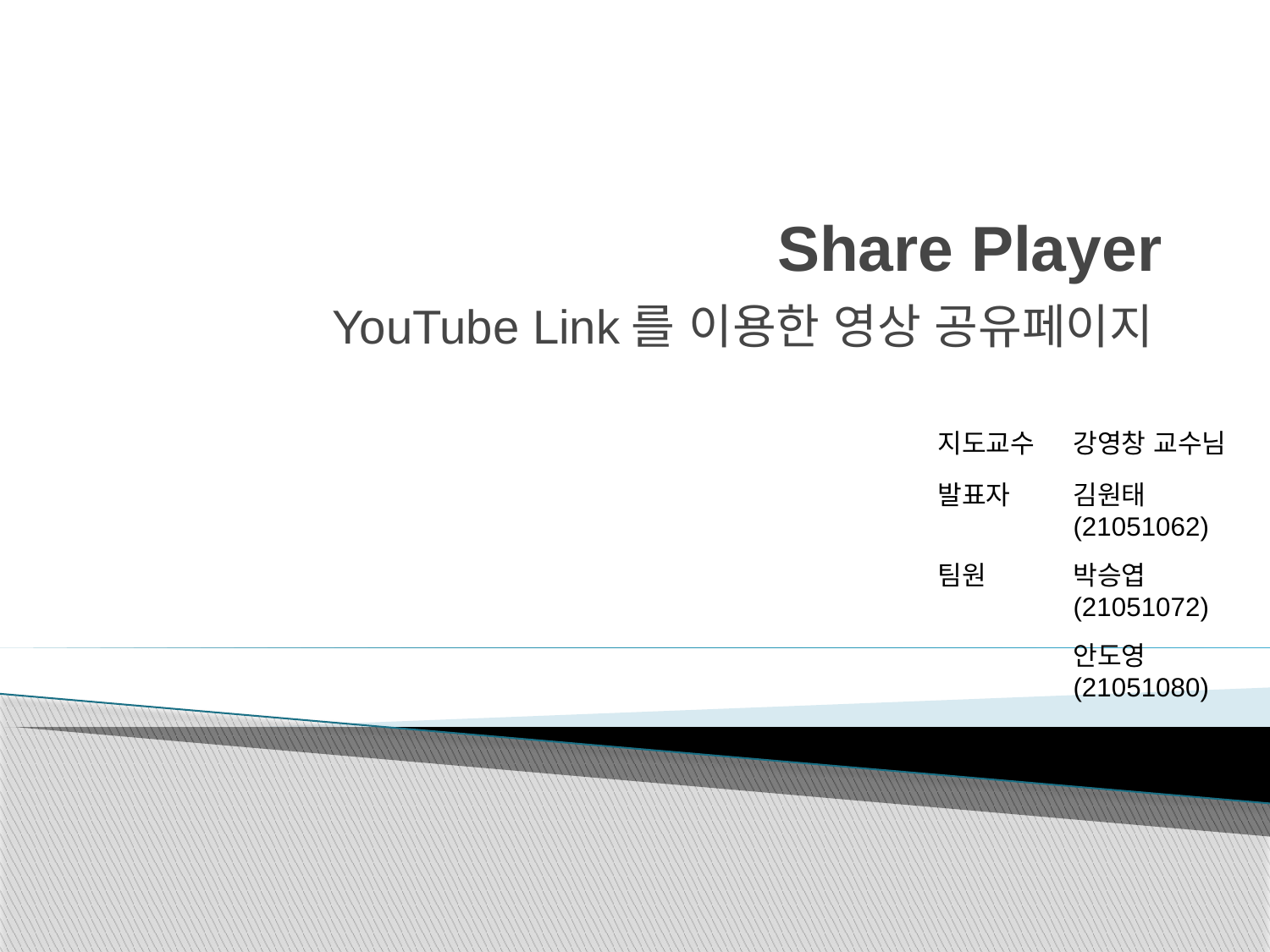

# Share Player
YouTube Link를 이용한 영상 공유페이지
| 지도교수 | 강영창 교수님 |
| --- | --- |
| 발표자 | 김원태(21051062) |
| 팀원 | 박승엽(21051072) |
|  | 안도영(21051080) |